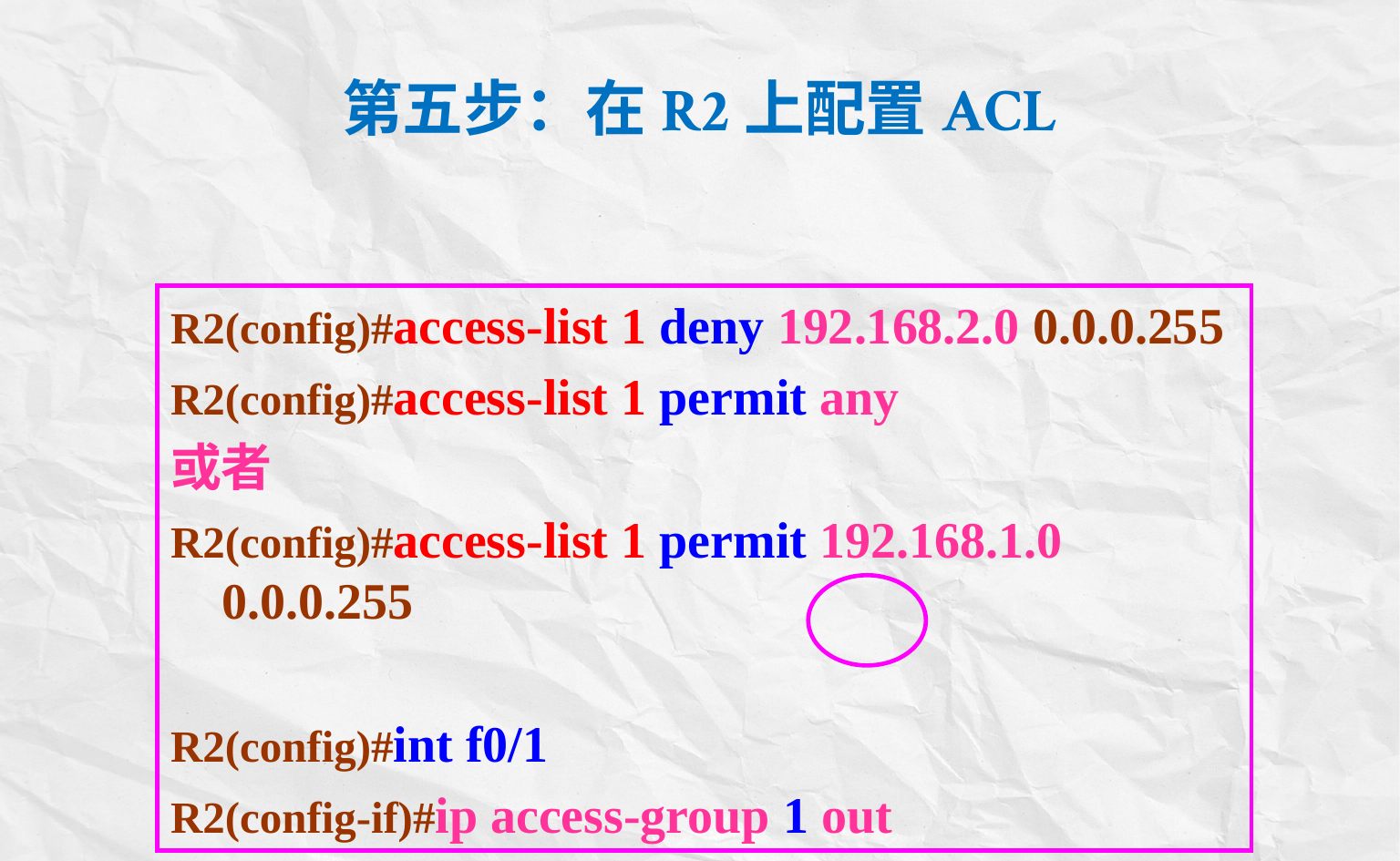

# 第五步：在R2上配置ACL
R2(config)#access-list 1 deny 192.168.2.0 0.0.0.255
R2(config)#access-list 1 permit any
或者
R2(config)#access-list 1 permit 192.168.1.0 0.0.0.255

R2(config)#int f0/1
R2(config-if)#ip access-group 1 out

62